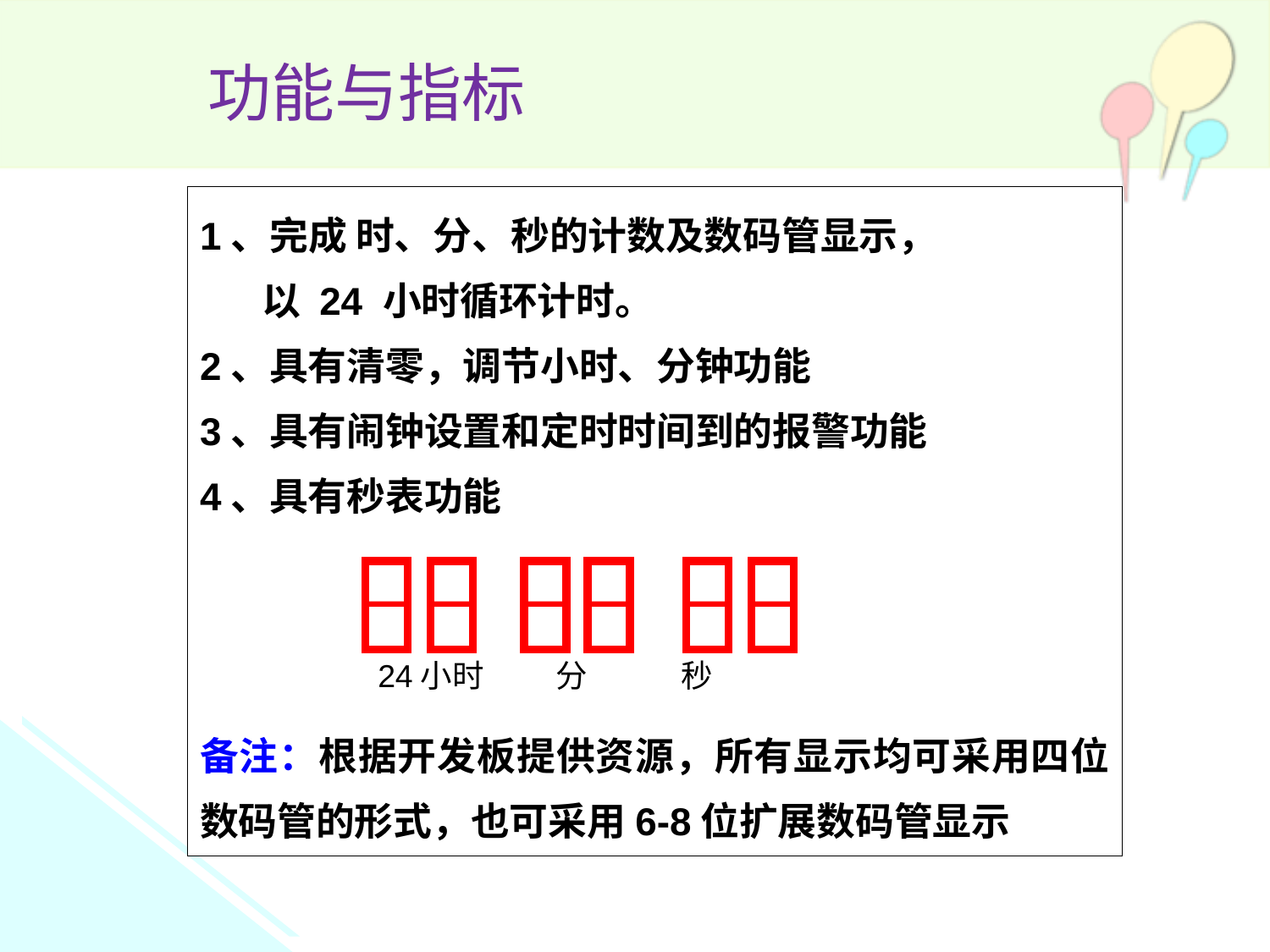

功能与指标
1、完成 时、分、秒的计数及数码管显示，
      以 24 小时循环计时。
2、具有清零，调节小时、分钟功能
3、具有闹钟设置和定时时间到的报警功能
4、具有秒表功能

备注：根据开发板提供资源，所有显示均可采用四位数码管的形式，也可采用6-8位扩展数码管显示

24小时          分             秒